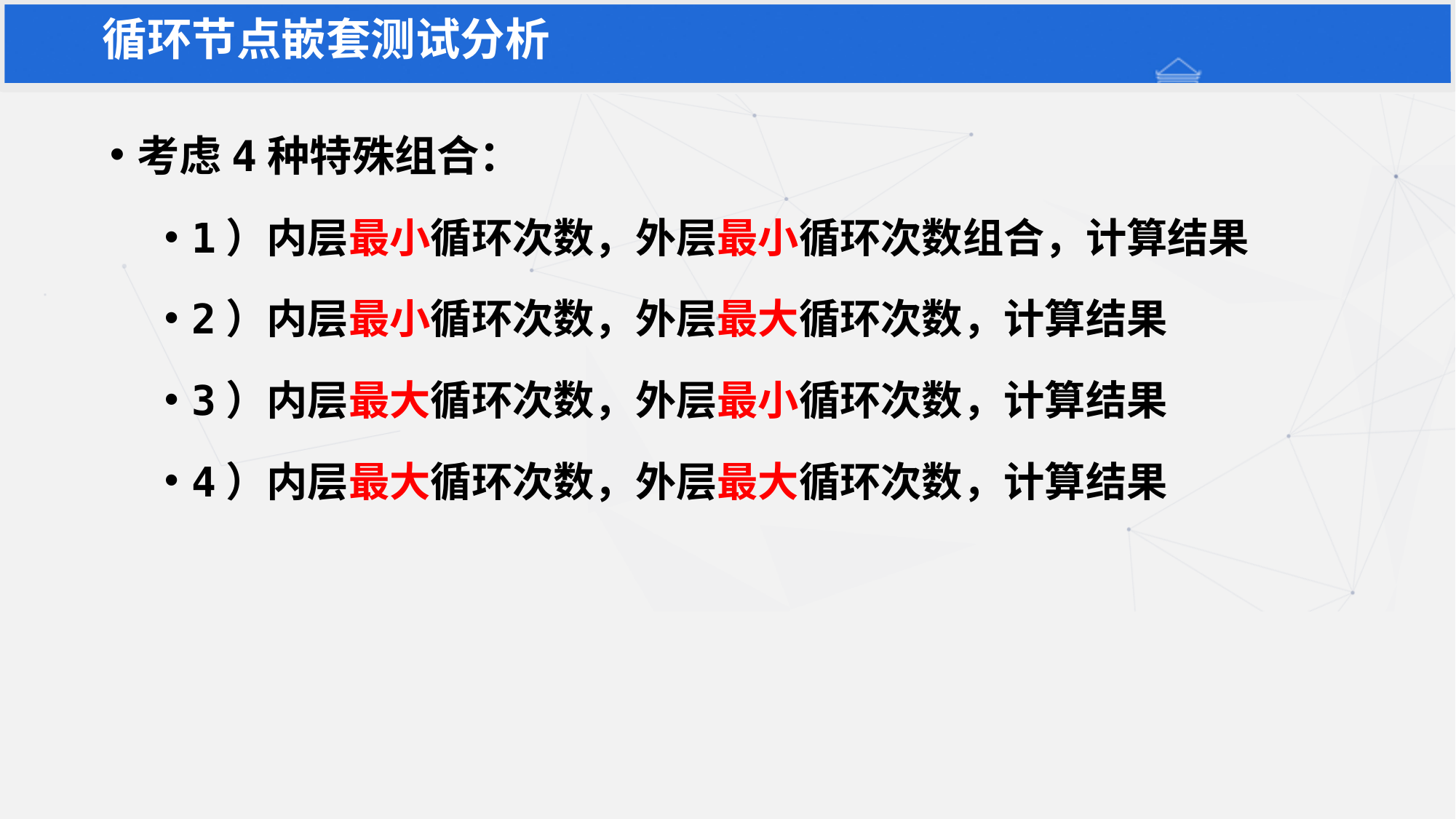

循环节点嵌套测试分析
考虑4种特殊组合：
1）内层最小循环次数，外层最小循环次数组合，计算结果
2）内层最小循环次数，外层最大循环次数，计算结果
3）内层最大循环次数，外层最小循环次数，计算结果
4）内层最大循环次数，外层最大循环次数，计算结果